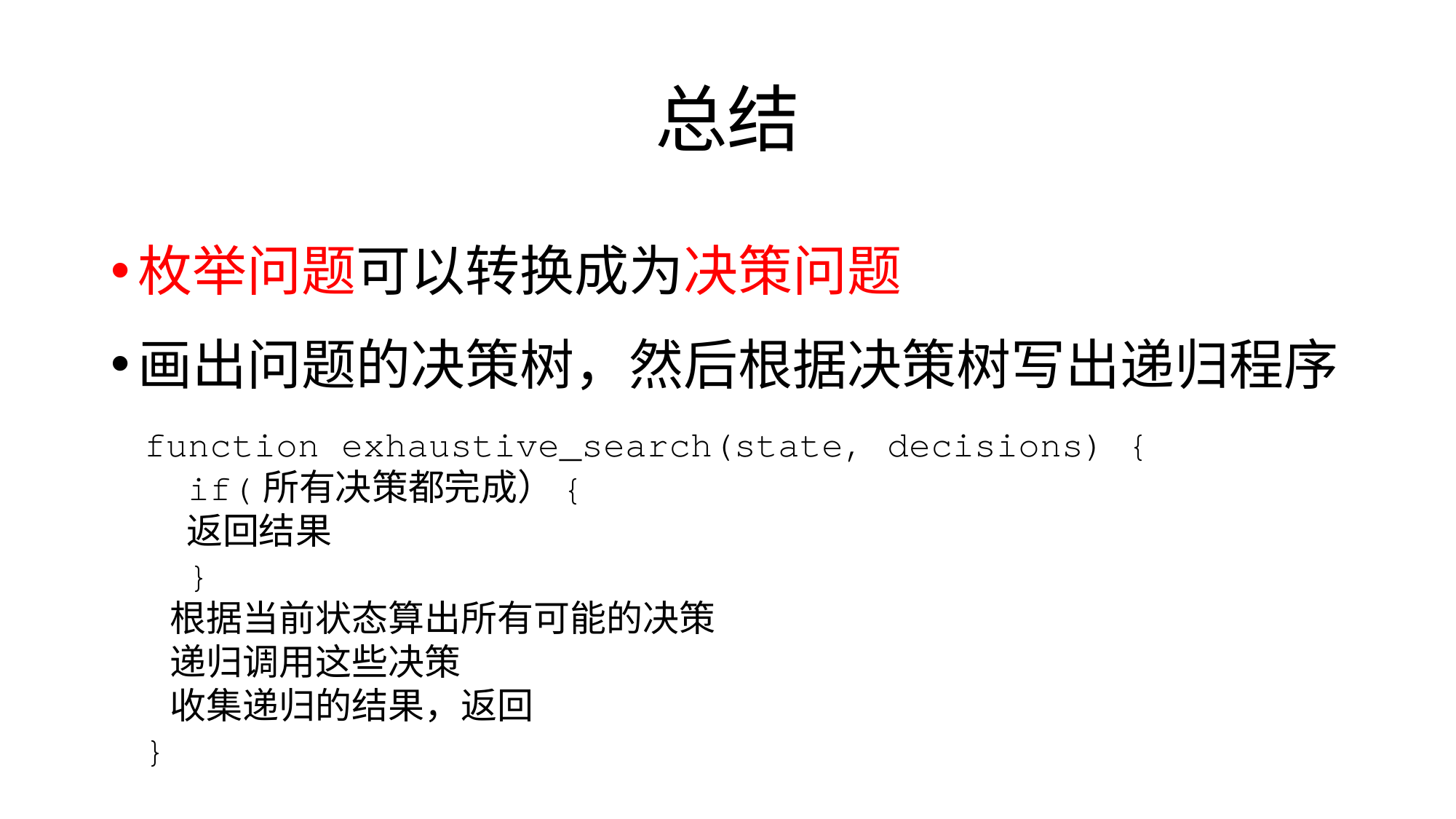

# 总结
枚举问题可以转换成为决策问题
画出问题的决策树，然后根据决策树写出递归程序
function exhaustive_search(state, decisions) {
  if(所有决策都完成）{
    返回结果
  }
  根据当前状态算出所有可能的决策
  递归调用这些决策
  收集递归的结果，返回
}